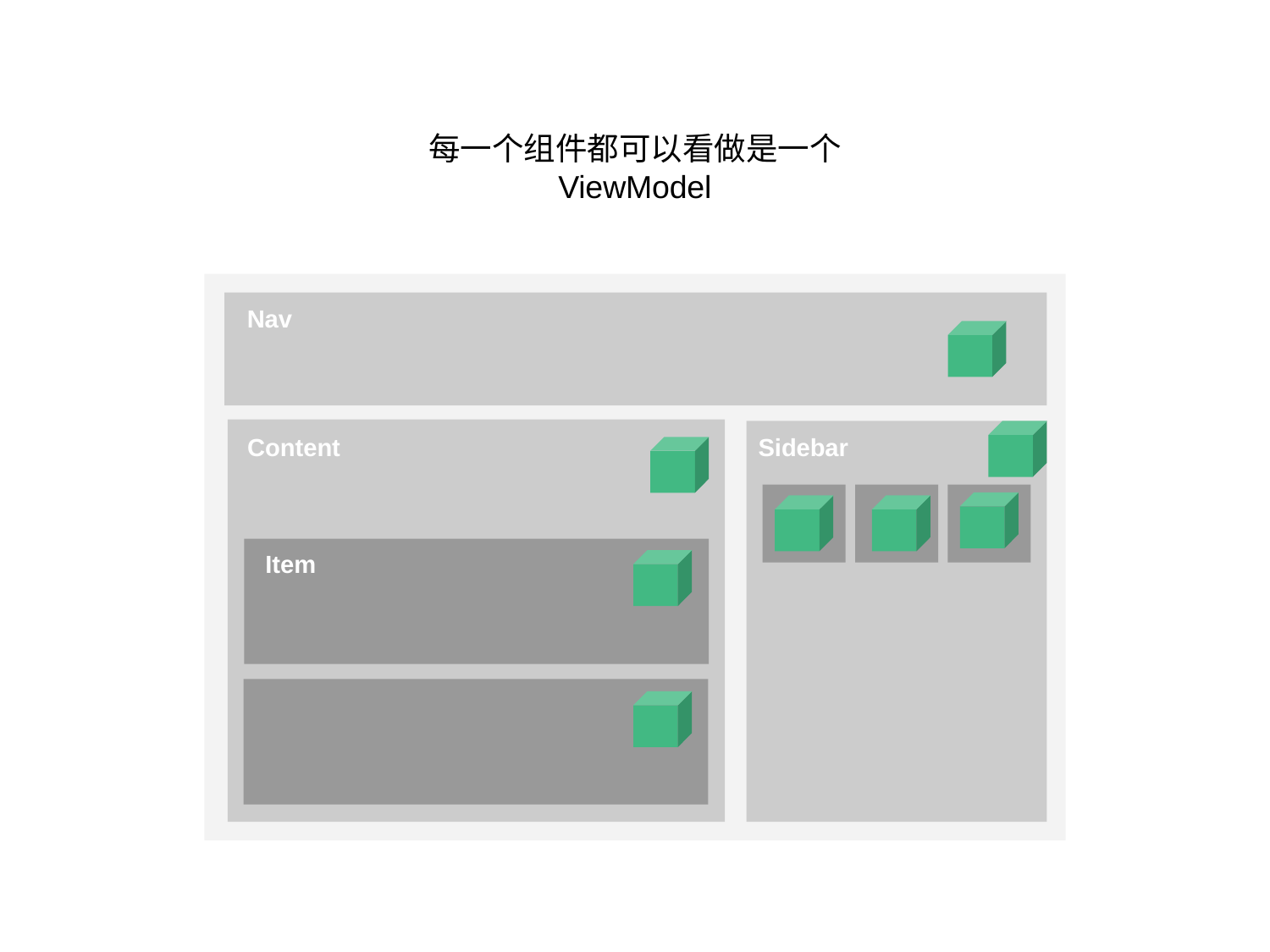

# 每一个组件都可以看做是一个
ViewModel

Nav

Content
Sidebar

Item